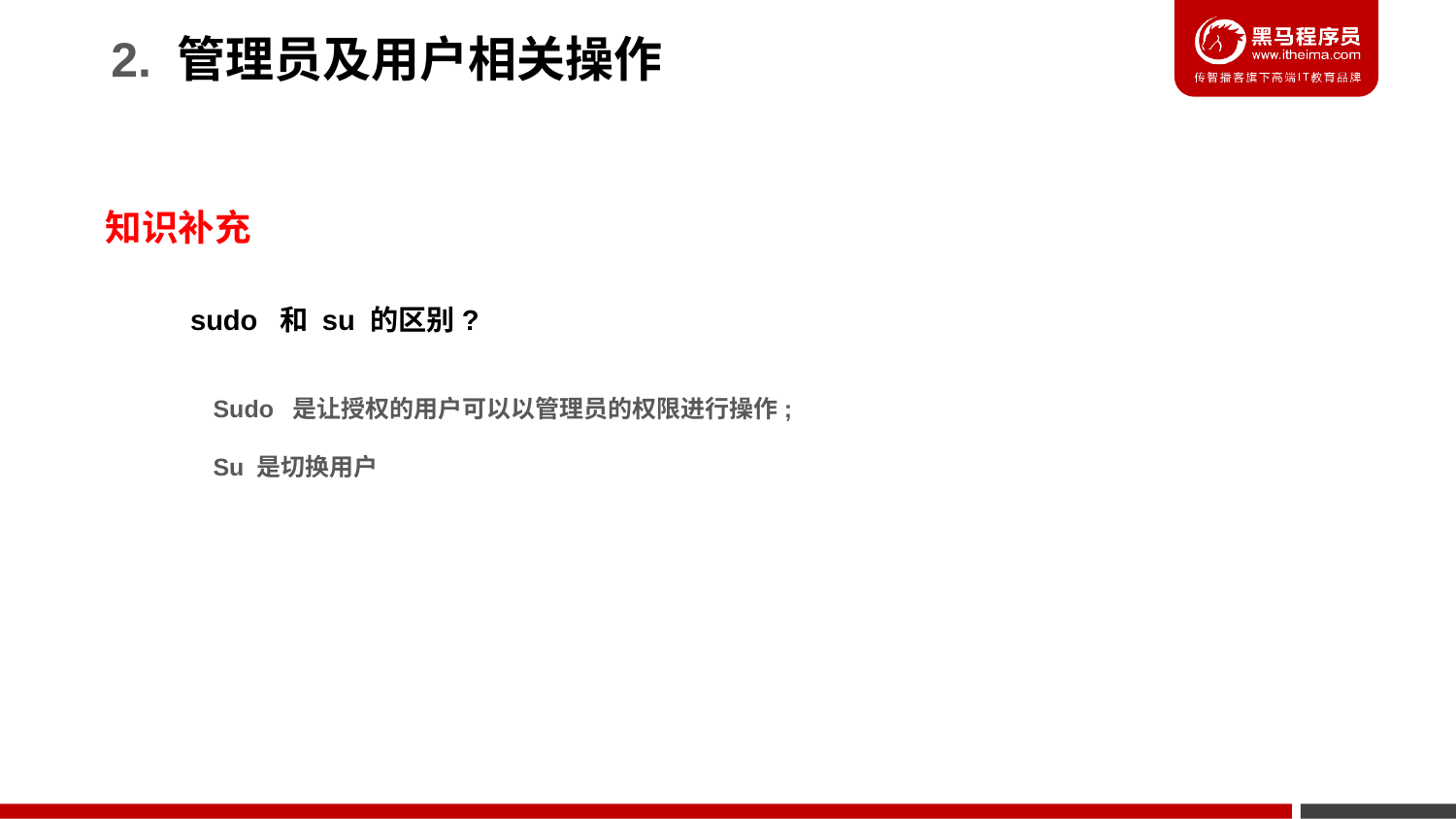

2. 管理员及用户相关操作
知识补充
sudo  和 su 的区别?
Sudo  是让授权的用户可以以管理员的权限进行操作;

Su 是切换用户